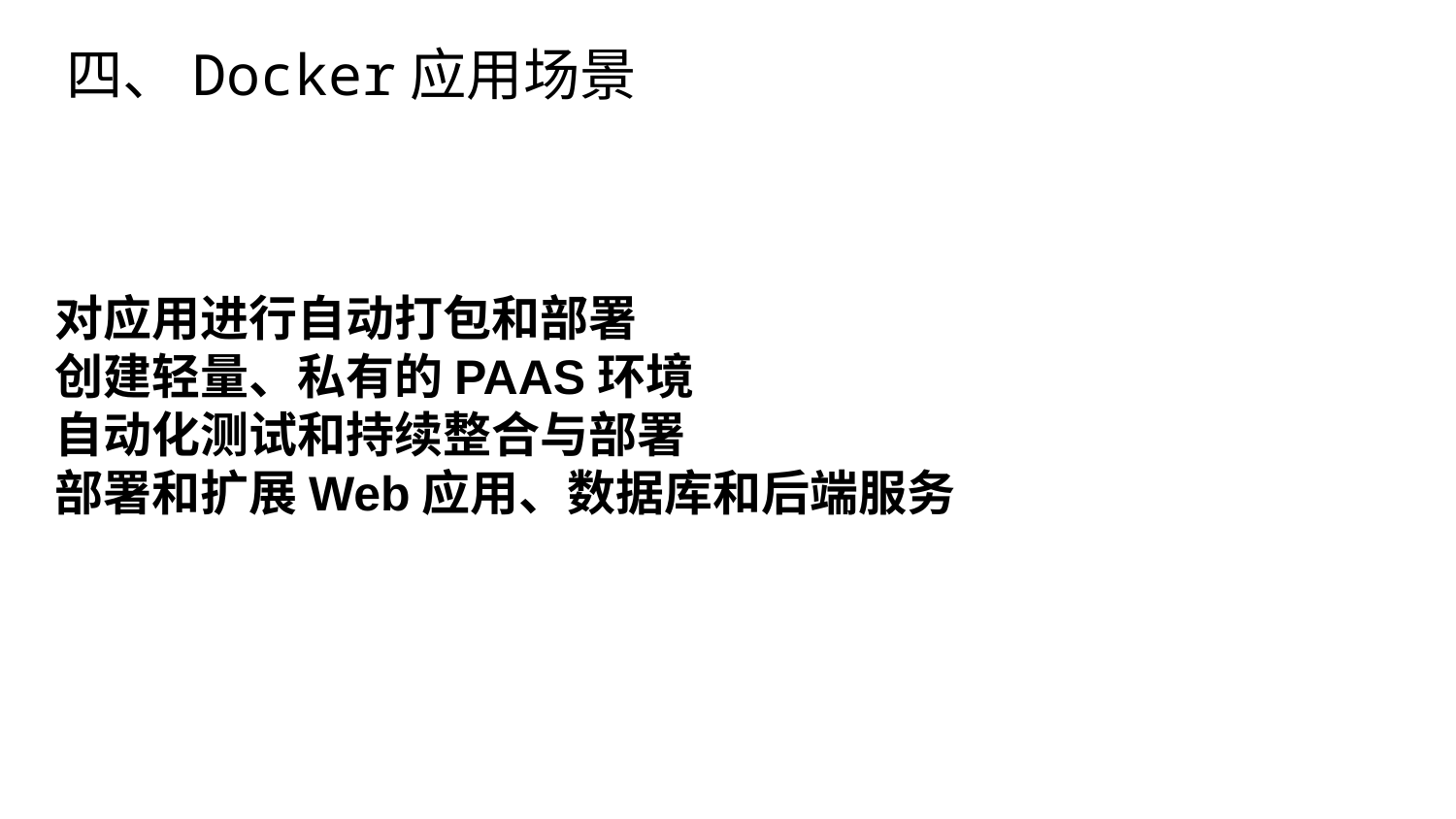

四、Docker应用场景

对应用进行自动打包和部署
创建轻量、私有的PAAS环境
自动化测试和持续整合与部署
部署和扩展Web应用、数据库和后端服务